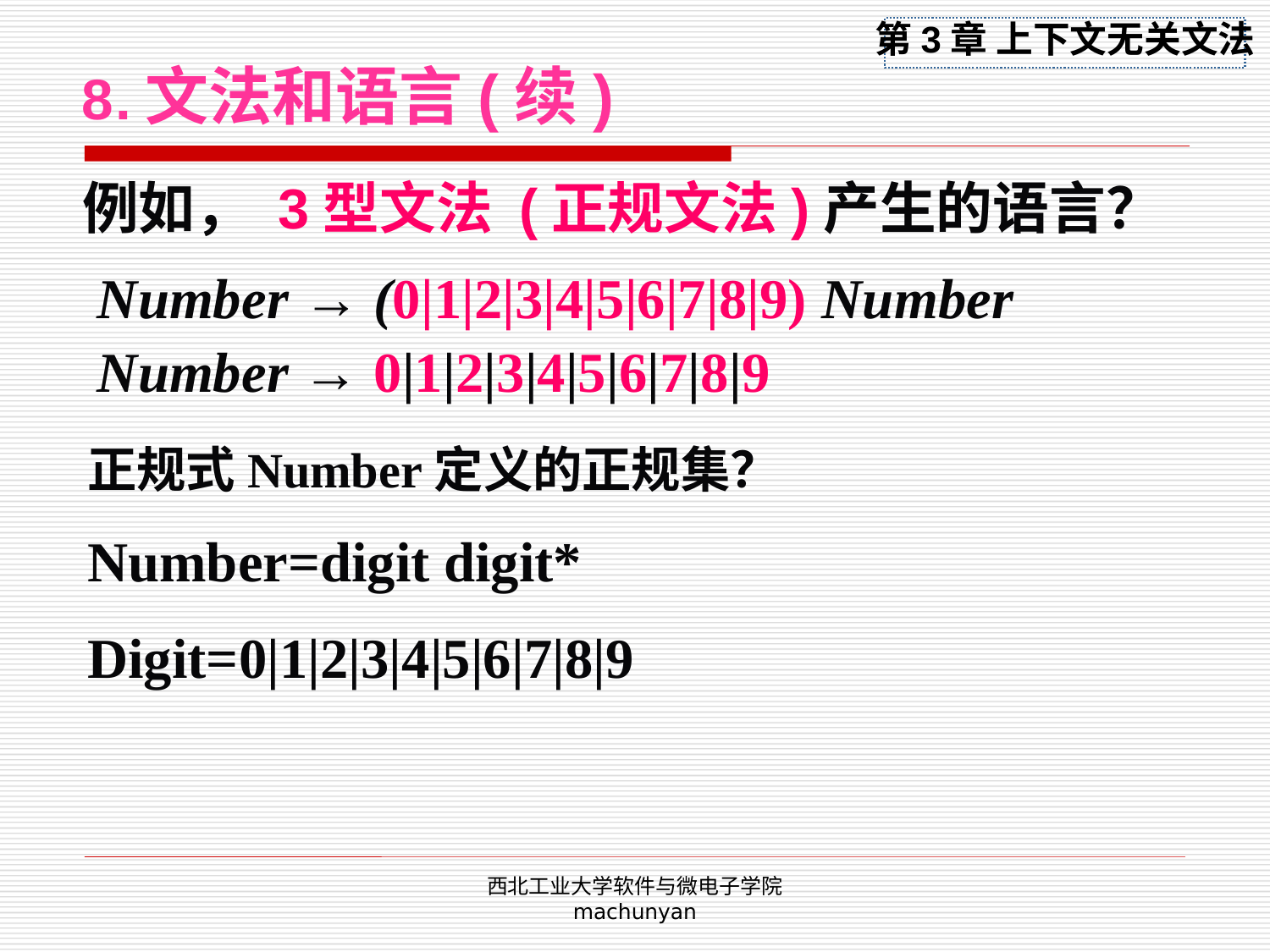

文法和语言(续)
例如， 3型文法 (正规文法)产生的语言？
Number → (0|1|2|3|4|5|6|7|8|9) Number
Number → 0|1|2|3|4|5|6|7|8|9
正规式Number定义的正规集？
Number=digit digit*
Digit=0|1|2|3|4|5|6|7|8|9

西北工业大学软件与微电子学院 machunyan
51